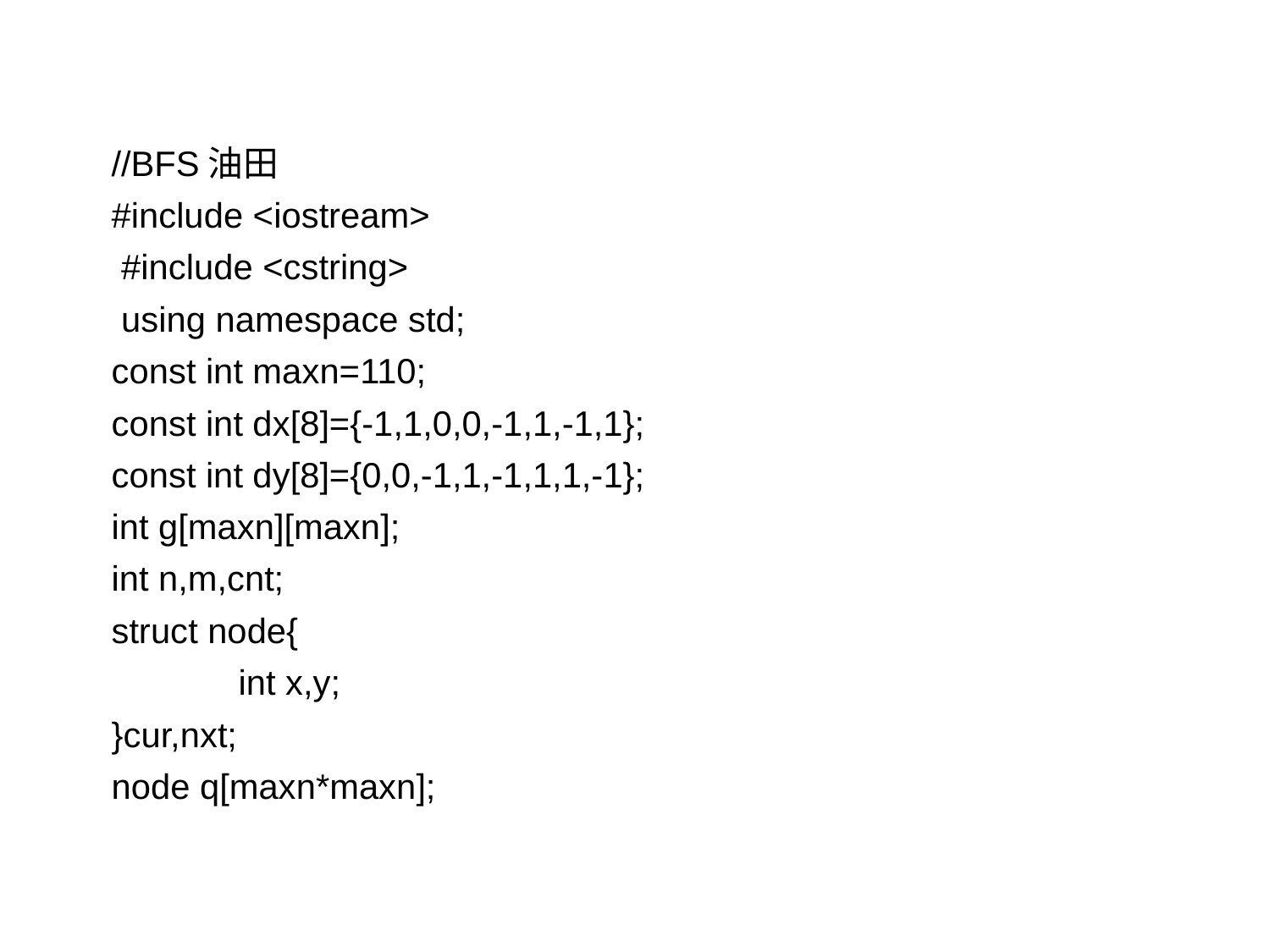

//BFS油田
#include <iostream>
 #include <cstring>
 using namespace std;
const int maxn=110;
const int dx[8]={-1,1,0,0,-1,1,-1,1};
const int dy[8]={0,0,-1,1,-1,1,1,-1};
int g[maxn][maxn];
int n,m,cnt;
struct node{
	int x,y;
}cur,nxt;
node q[maxn*maxn];